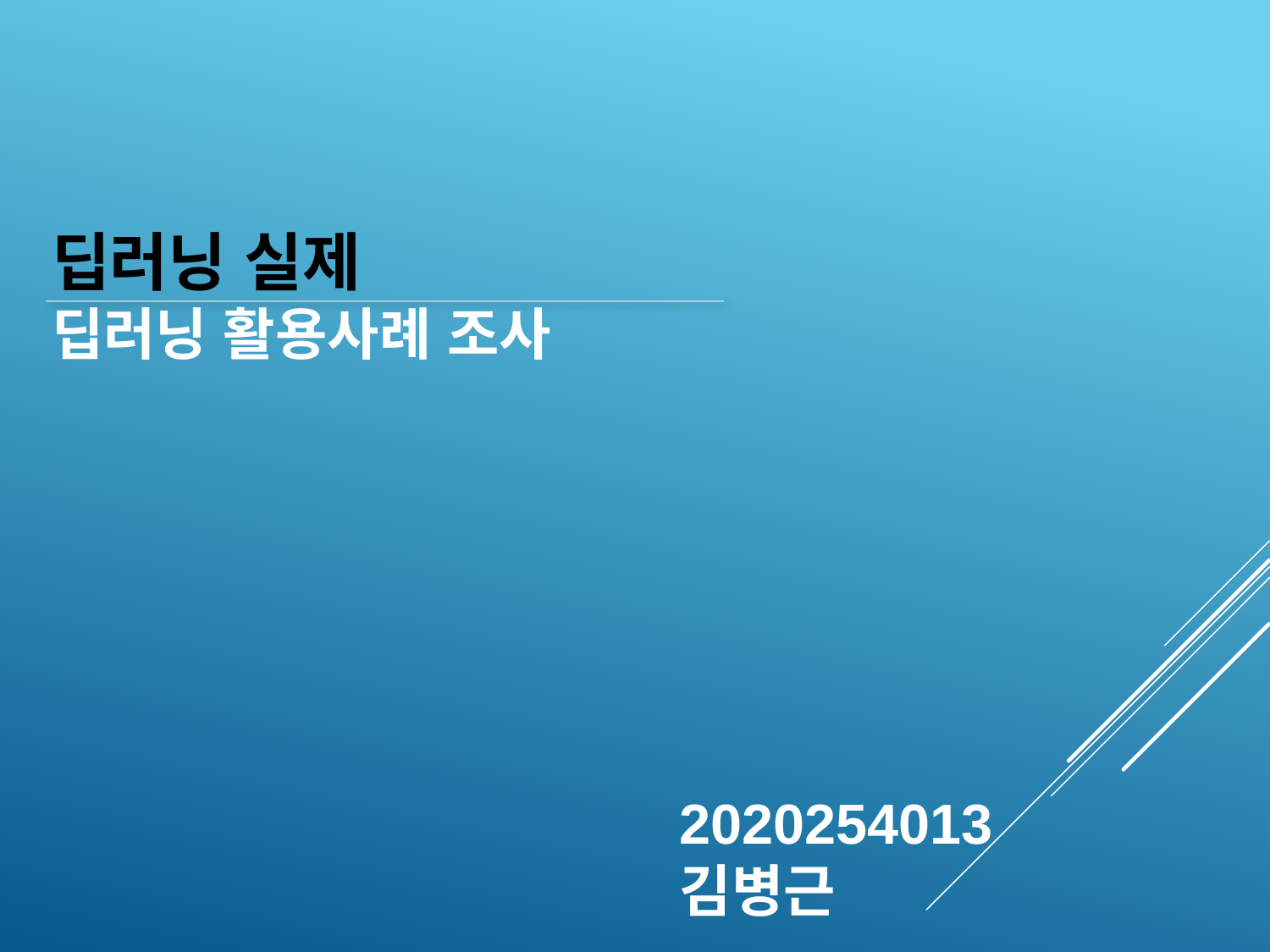

딥러닝 실제
딥러닝 활용사례 조사
2020254013
김병근